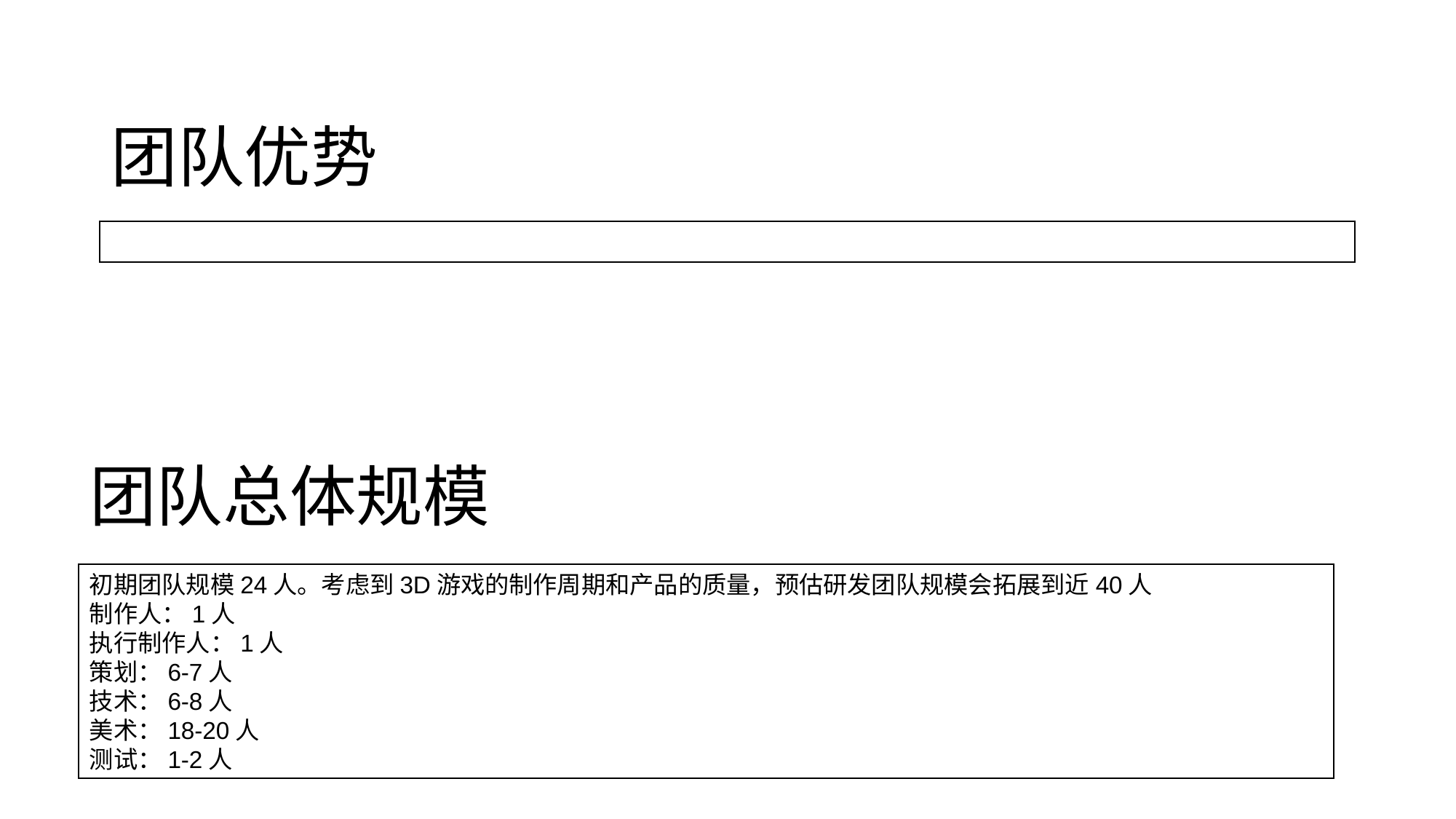

# 团队优势

团队总体规模
初期团队规模24人。考虑到3D游戏的制作周期和产品的质量，预估研发团队规模会拓展到近40人
制作人：1人
执行制作人：1人
策划：6-7人
技术：6-8人
美术：18-20人
测试：1-2人